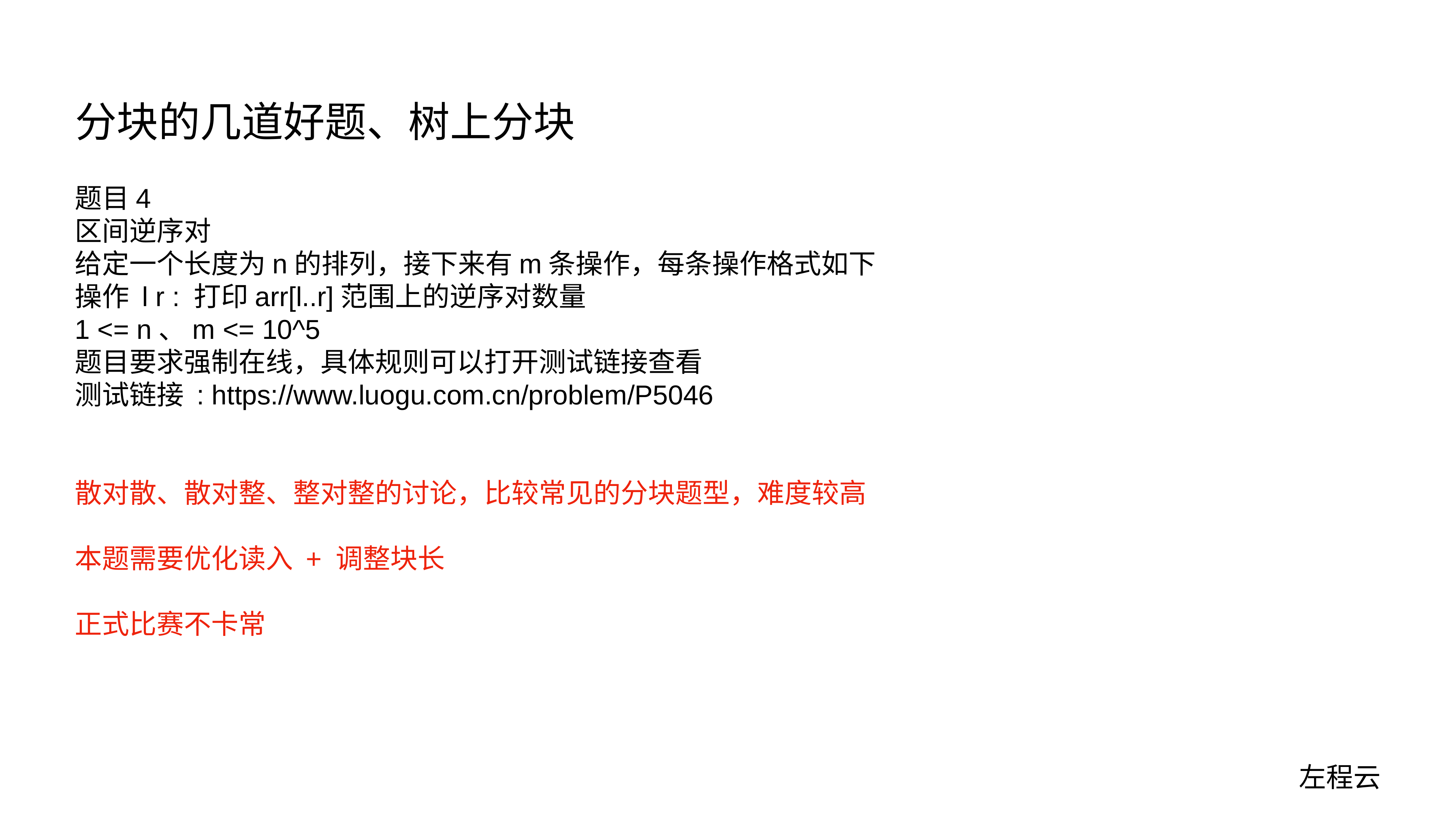

# 分块的几道好题、树上分块
题目4
区间逆序对
给定一个长度为n的排列，接下来有m条操作，每条操作格式如下
操作 l r : 打印arr[l..r]范围上的逆序对数量
1 <= n、m <= 10^5
题目要求强制在线，具体规则可以打开测试链接查看
测试链接 : https://www.luogu.com.cn/problem/P5046

散对散、散对整、整对整的讨论，比较常见的分块题型，难度较高

本题需要优化读入 + 调整块长

正式比赛不卡常
左程云